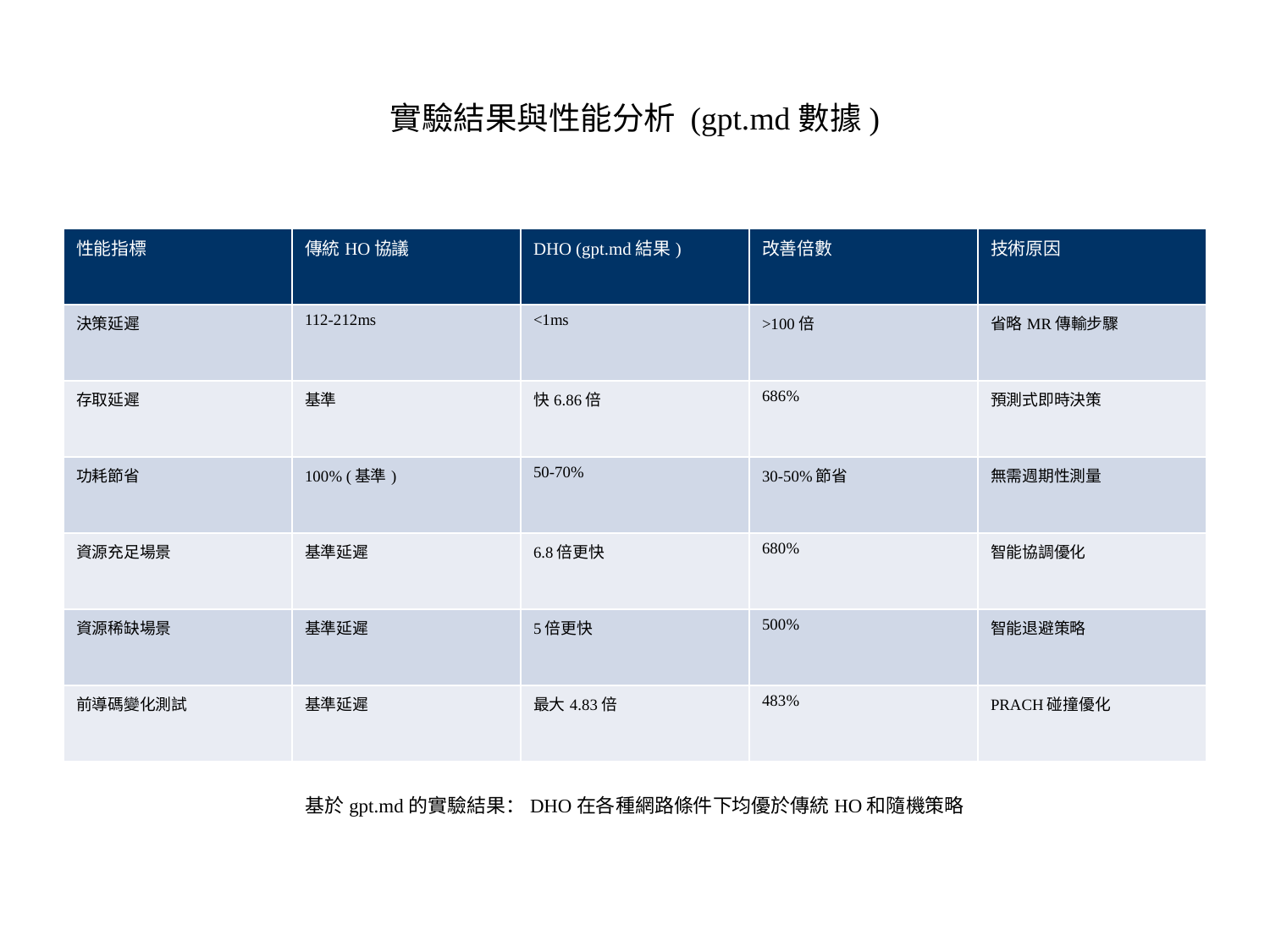

# 實驗結果與性能分析 (gpt.md數據)

| 性能指標 | 傳統HO協議 | DHO (gpt.md結果) | 改善倍數 | 技術原因 |
| --- | --- | --- | --- | --- |
| 決策延遲 | 112-212ms | <1ms | >100倍 | 省略MR傳輸步驟 |
| 存取延遲 | 基準 | 快6.86倍 | 686% | 預測式即時決策 |
| 功耗節省 | 100% (基準) | 50-70% | 30-50%節省 | 無需週期性測量 |
| 資源充足場景 | 基準延遲 | 6.8倍更快 | 680% | 智能協調優化 |
| 資源稀缺場景 | 基準延遲 | 5倍更快 | 500% | 智能退避策略 |
| 前導碼變化測試 | 基準延遲 | 最大4.83倍 | 483% | PRACH碰撞優化 |
基於gpt.md的實驗結果：DHO在各種網路條件下均優於傳統HO和隨機策略